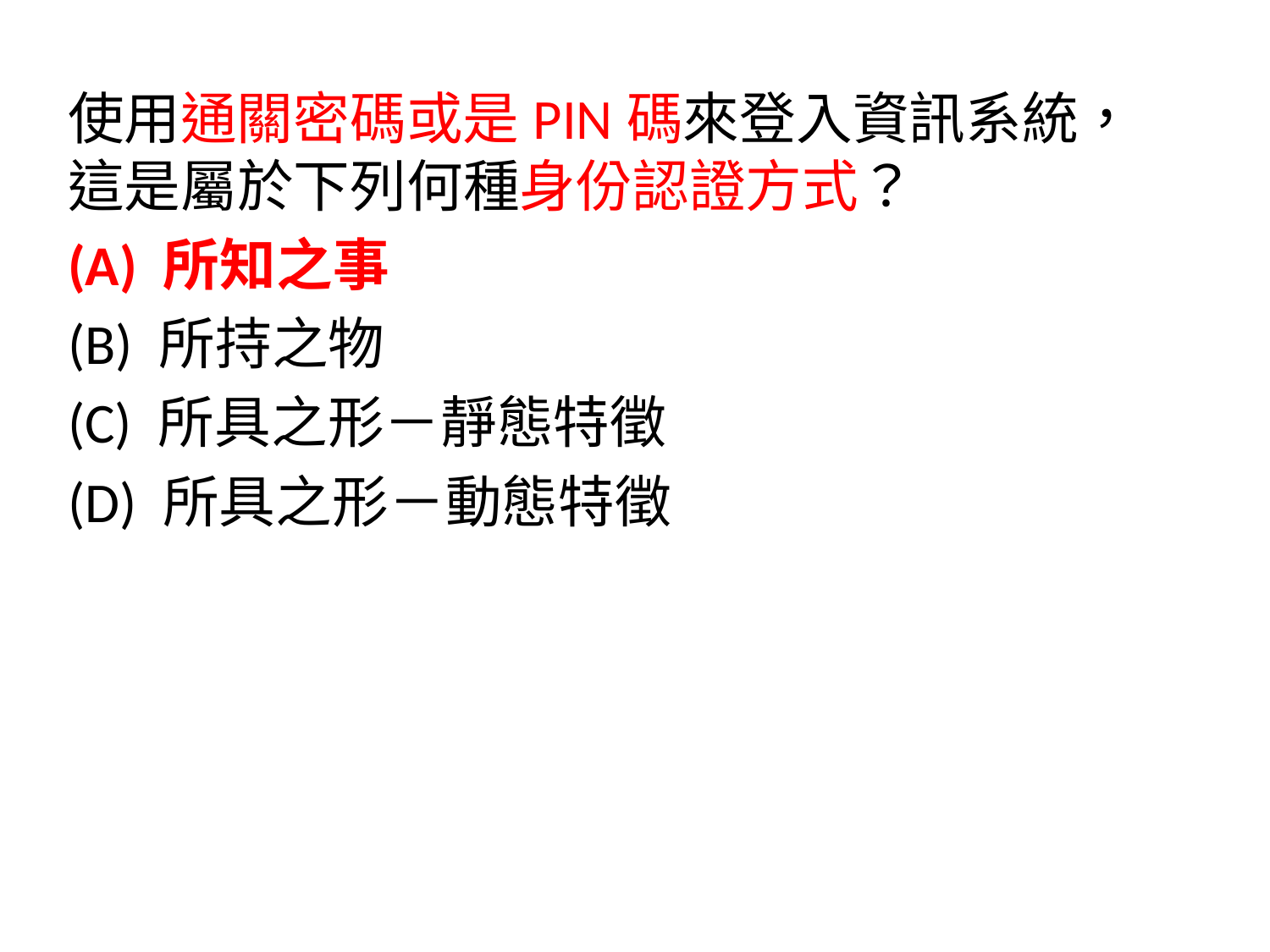

使用通關密碼或是PIN碼來登入資訊系統，這是屬於下列何種身份認證方式？
(A) 所知之事
(B) 所持之物
(C) 所具之形－靜態特徵
(D) 所具之形－動態特徵